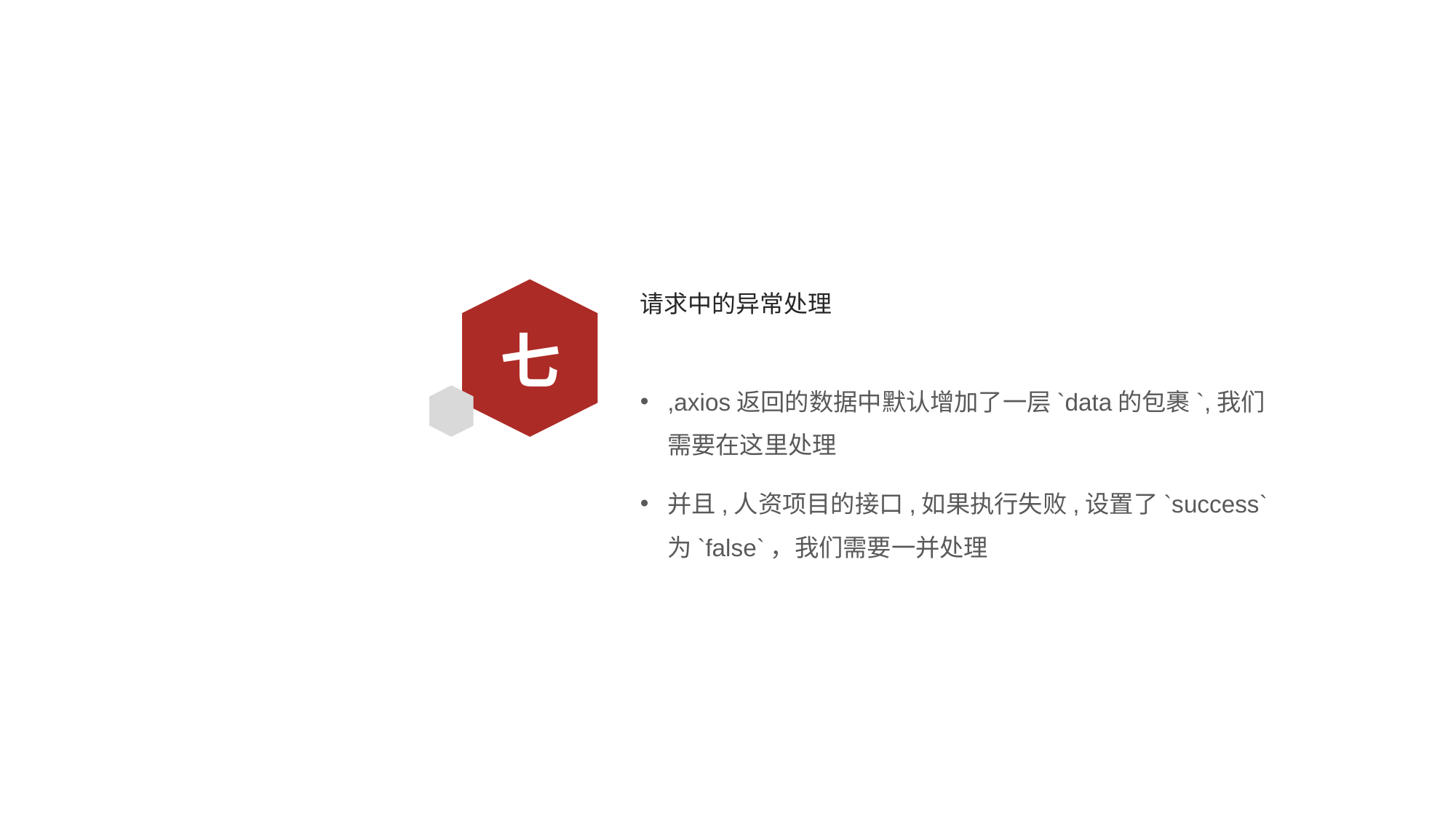

# 请求中的异常处理
七
,axios返回的数据中默认增加了一层`data的包裹`,我们需要在这里处理
并且,人资项目的接口,如果执行失败,设置了`success`为`false`，我们需要一并处理